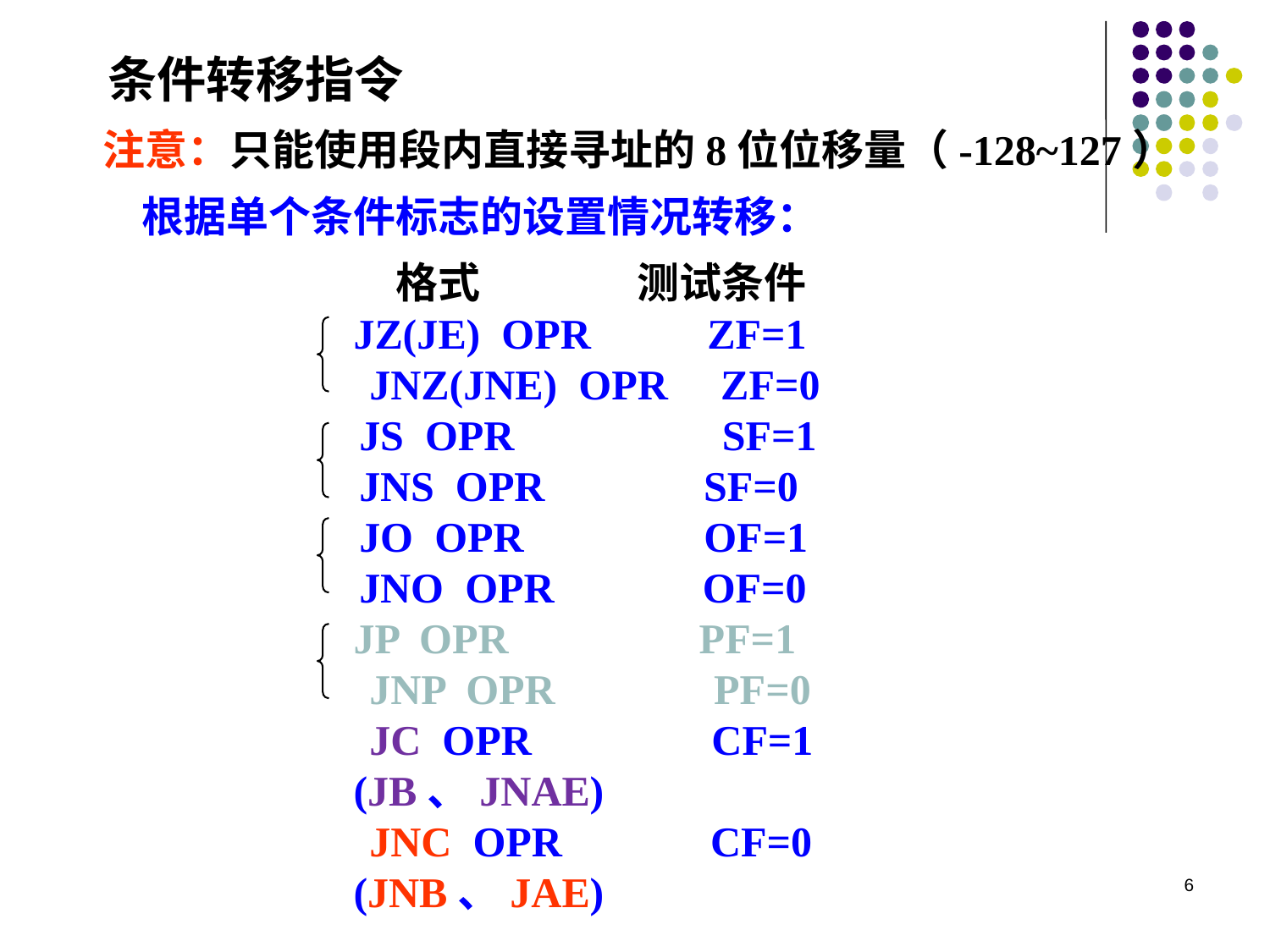

条件转移指令
注意：只能使用段内直接寻址的8位位移量（-128~127）
根据单个条件标志的设置情况转移：
　　　　　　格式          　  测试条件
                    JZ(JE)  OPR           ZF=1
   　　　　 JNZ(JNE)  OPR     ZF=0
　　　　    JS  OPR           　   SF=1
　　　　    JNS  OPR               SF=0
　　　　    JO  OPR                 OF=1
　　　　    JNO  OPR              OF=0
                    JP  OPR                  PF=1
 　　　　   JNP  OPR               PF=0
 　　　　   JC  OPR                 CF=1
                    (JB、JNAE)
 　　　　   JNC  OPR              CF=0
                    (JNB、JAE)

6